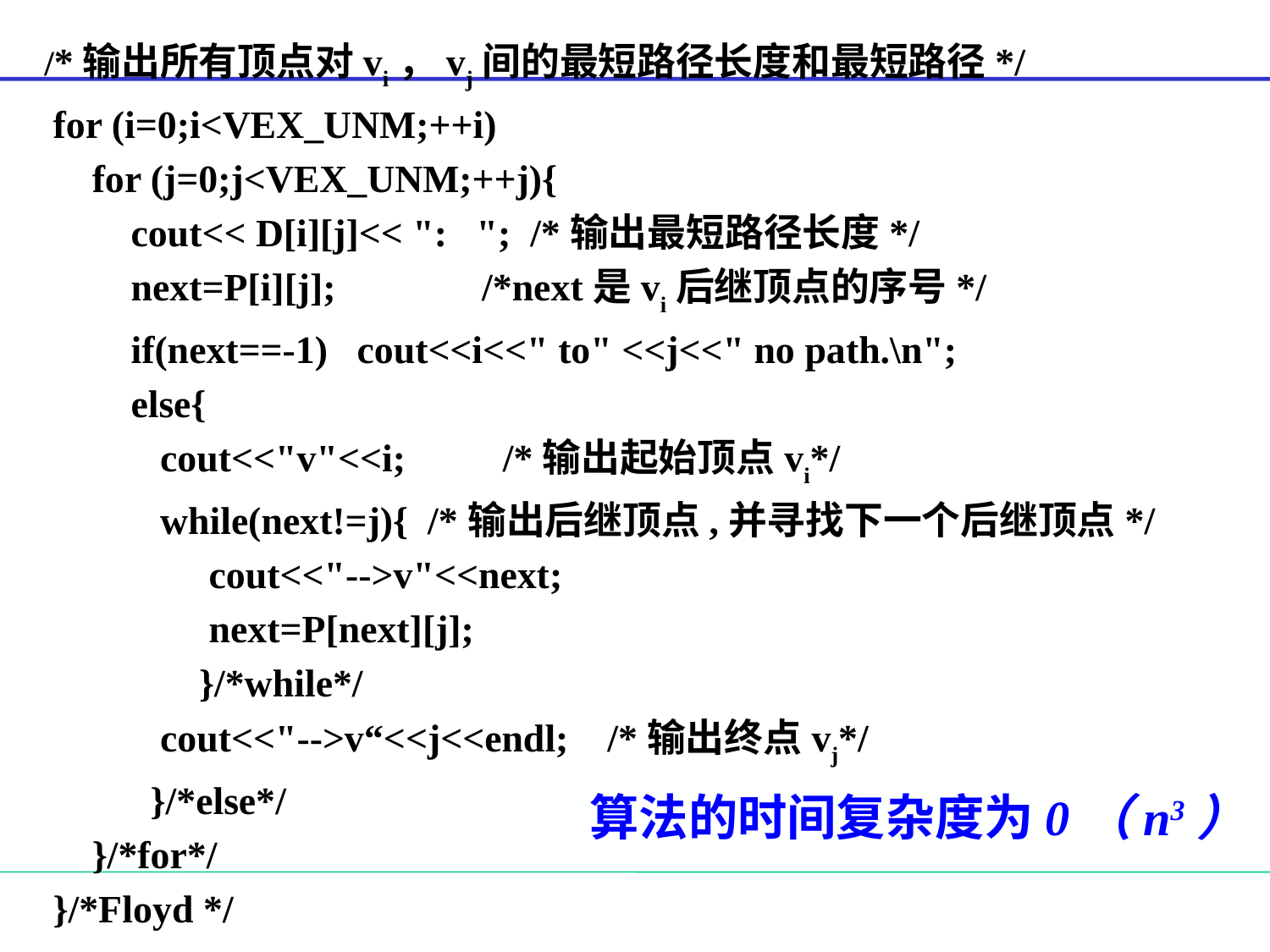

/*输出所有顶点对vi，vj间的最短路径长度和最短路径*/
  for (i=0;i<VEX_UNM;++i)
      for (j=0;j<VEX_UNM;++j){
          cout<< D[i][j]<< ":   ";  /*输出最短路径长度*/
          next=P[i][j];               /*next是vi后继顶点的序号*/
          if(next==-1)   cout<<i<<" to" <<j<<" no path.\n";
          else{
             cout<<"v"<<i;          /*输出起始顶点vi*/
             while(next!=j){  /*输出后继顶点,并寻找下一个后继顶点*/
                  cout<<"-->v"<<next;
                  next=P[next][j];
                 }/*while*/
             cout<<"-->v“<<j<<endl;    /*输出终点vj*/
            }/*else*/
      }/*for*/
  }/*Floyd */
算法的时间复杂度为0（n3）